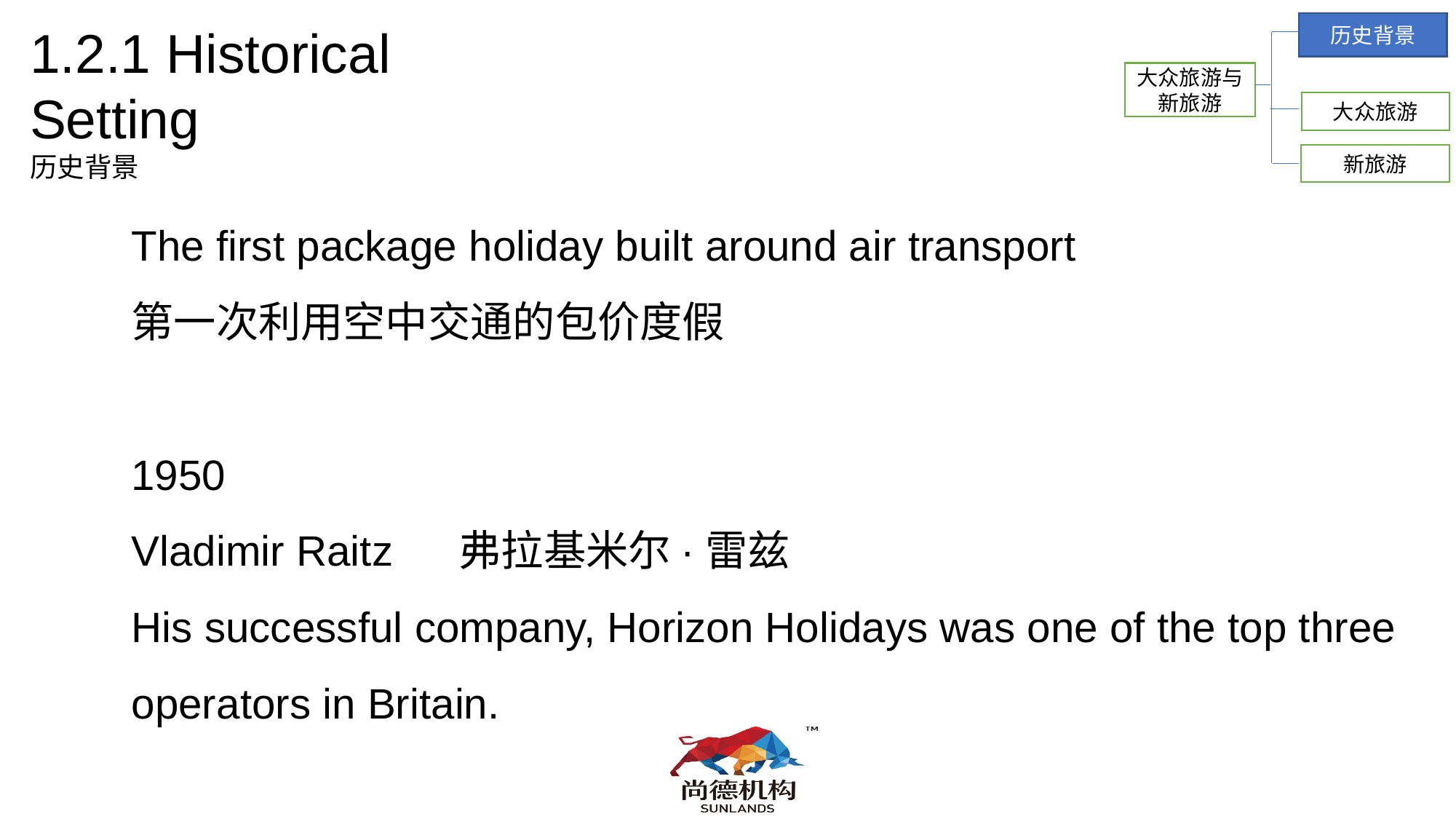

历史背景
1.2.1 Historical Setting
历史背景
大众旅游与新旅游
大众旅游
新旅游
The first package holiday built around air transport
第一次利用空中交通的包价度假

Vladimir Raitz	弗拉基米尔·雷兹
His successful company, Horizon Holidays was one of the top three operators in Britain.